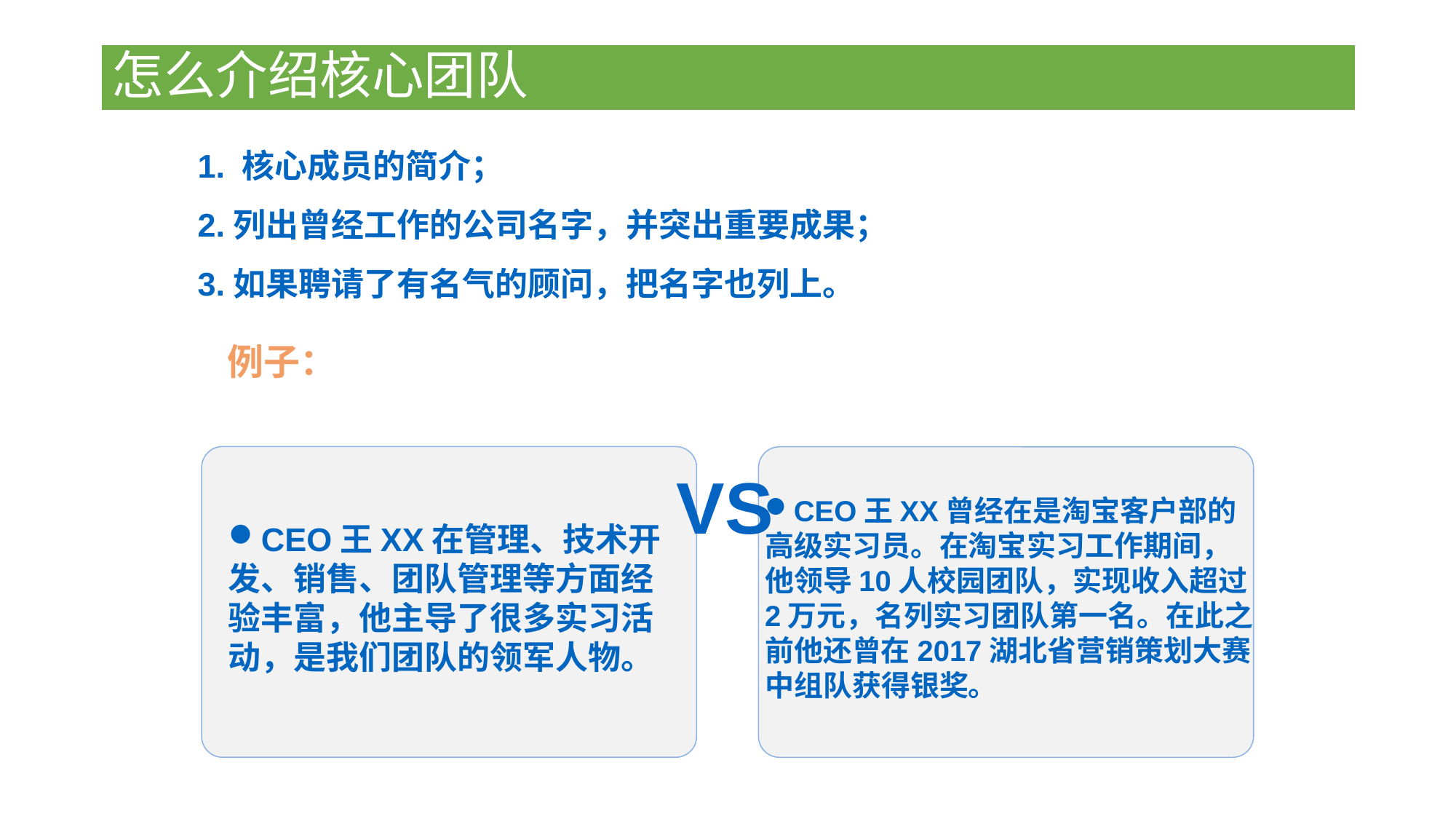

# 怎么介绍核心团队
    1. 核心成员的简介；
    2.列出曾经工作的公司名字，并突出重要成果；
    3.如果聘请了有名气的顾问，把名字也列上。

                                                            VS
 例子：

CEO王XX在管理、技术开发、销售、团队管理等方面经验丰富，他主导了很多实习活动，是我们团队的领军人物。

CEO王XX曾经在是淘宝客户部的高级实习员。在淘宝实习工作期间，他领导10人校园团队，实现收入超过2万元，名列实习团队第一名。在此之前他还曾在2017湖北省营销策划大赛中组队获得银奖。